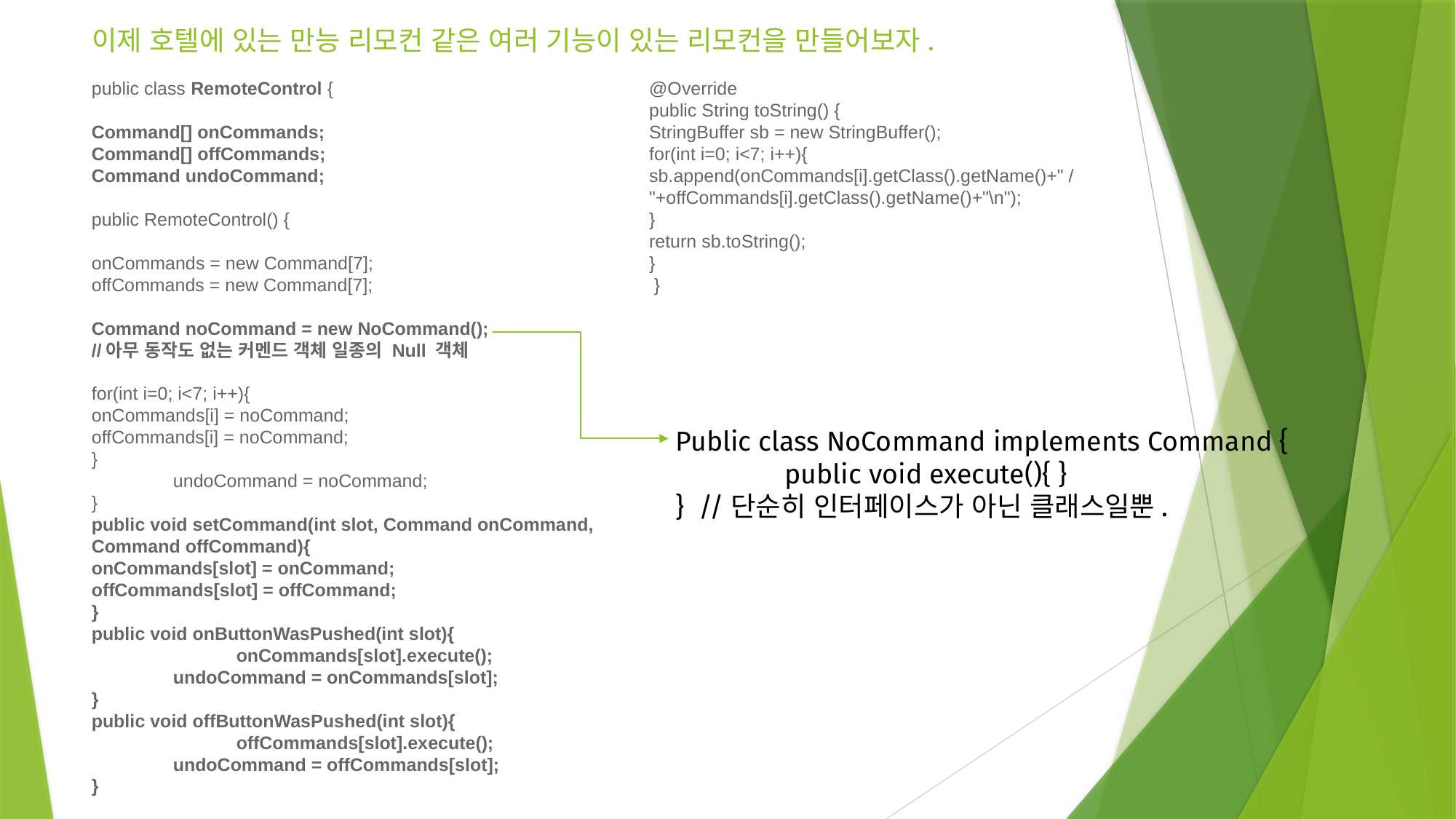

# 이제 호텔에 있는 만능 리모컨 같은 여러 기능이 있는 리모컨을 만들어보자.
public class RemoteControl {

Command[] onCommands;
Command[] offCommands;
Command undoCommand;

public RemoteControl() {

onCommands = new Command[7];
offCommands = new Command[7];

Command noCommand = new NoCommand();
//아무 동작도 없는 커멘드 객체 일종의 Null 객체

for(int i=0; i<7; i++){
onCommands[i] = noCommand;
offCommands[i] = noCommand;
}
                undoCommand = noCommand;
}
public void setCommand(int slot, Command onCommand, Command offCommand){
onCommands[slot] = onCommand;
offCommands[slot] = offCommand;
}
public void onButtonWasPushed(int slot){
	       onCommands[slot].execute();
                undoCommand = onCommands[slot];
}
public void offButtonWasPushed(int slot){
	       offCommands[slot].execute();
                undoCommand = offCommands[slot];
}

@Override
public String toString() {
StringBuffer sb = new StringBuffer();
for(int i=0; i<7; i++){
sb.append(onCommands[i].getClass().getName()+" / "+offCommands[i].getClass().getName()+"\n");
}
return sb.toString();
}
 }

Public class NoCommand implements Command {
	public void execute(){ }
}  //단순히 인터페이스가 아닌 클래스일뿐.